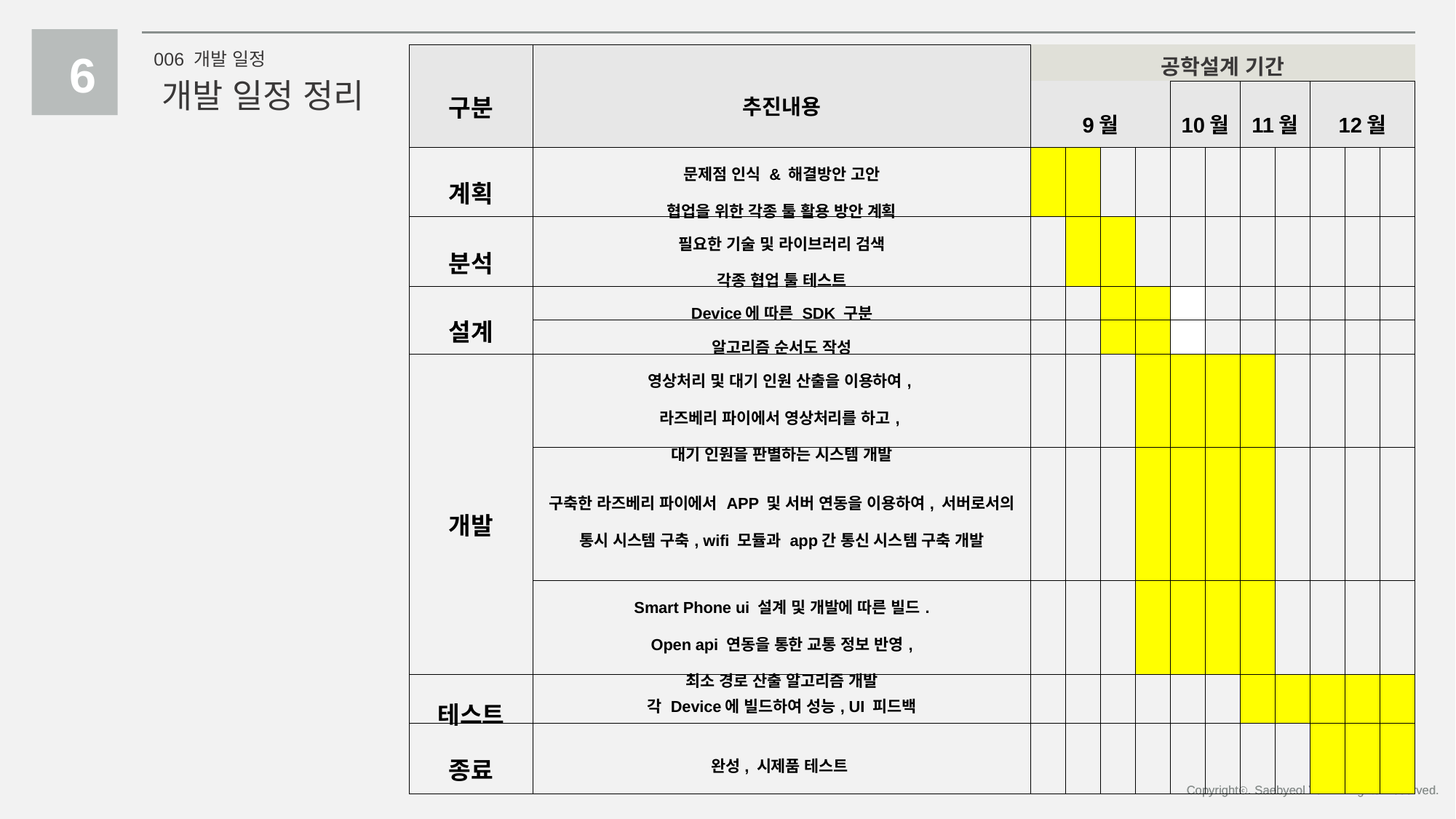

6
006 개발 일정
개발 일정 정리
| 구분 | 추진내용 | 공학설계 기간 |  |  |  |  |  |  |  |  |  |  |
| --- | --- | --- | --- | --- | --- | --- | --- | --- | --- | --- | --- | --- |
|  |  | 9월 |  |  |  | 10월 |  | 11월 |  | 12월 |  |  |
| 계획 | 문제점 인식 & 해결방안 고안 협업을 위한 각종 툴 활용 방안 계획 |  |  |  |  |  |  |  |  |  |  |  |
| 분석 | 필요한 기술 및 라이브러리 검색 각종 협업 툴 테스트 |  |  |  |  |  |  |  |  |  |  |  |
| 설계 | Device에 따른 SDK 구분 |  |  |  |  |  |  |  |  |  |  |  |
|  | 알고리즘 순서도 작성 |  |  |  |  |  |  |  |  |  |  |  |
| 개발 | 영상처리 및 대기 인원 산출을 이용하여, 라즈베리 파이에서 영상처리를 하고, 대기 인원을 판별하는 시스템 개발 |  |  |  |  |  |  |  |  |  |  |  |
|  | 구축한 라즈베리 파이에서 APP 및 서버 연동을 이용하여, 서버로서의 통시 시스템 구축, wifi 모듈과 app간 통신 시스템 구축 개발 |  |  |  |  |  |  |  |  |  |  |  |
|  | Smart Phone ui 설계 및 개발에 따른 빌드. Open api 연동을 통한 교통 정보 반영, 최소 경로 산출 알고리즘 개발 |  |  |  |  |  |  |  |  |  |  |  |
| 테스트 | 각 Device에 빌드하여 성능, UI 피드백 |  |  |  |  |  |  |  |  |  |  |  |
| 종료 | 완성, 시제품 테스트 |  |  |  |  |  |  |  |  |  |  |  |
Copyrightⓒ. Saebyeol Yu. All Rights Reserved.